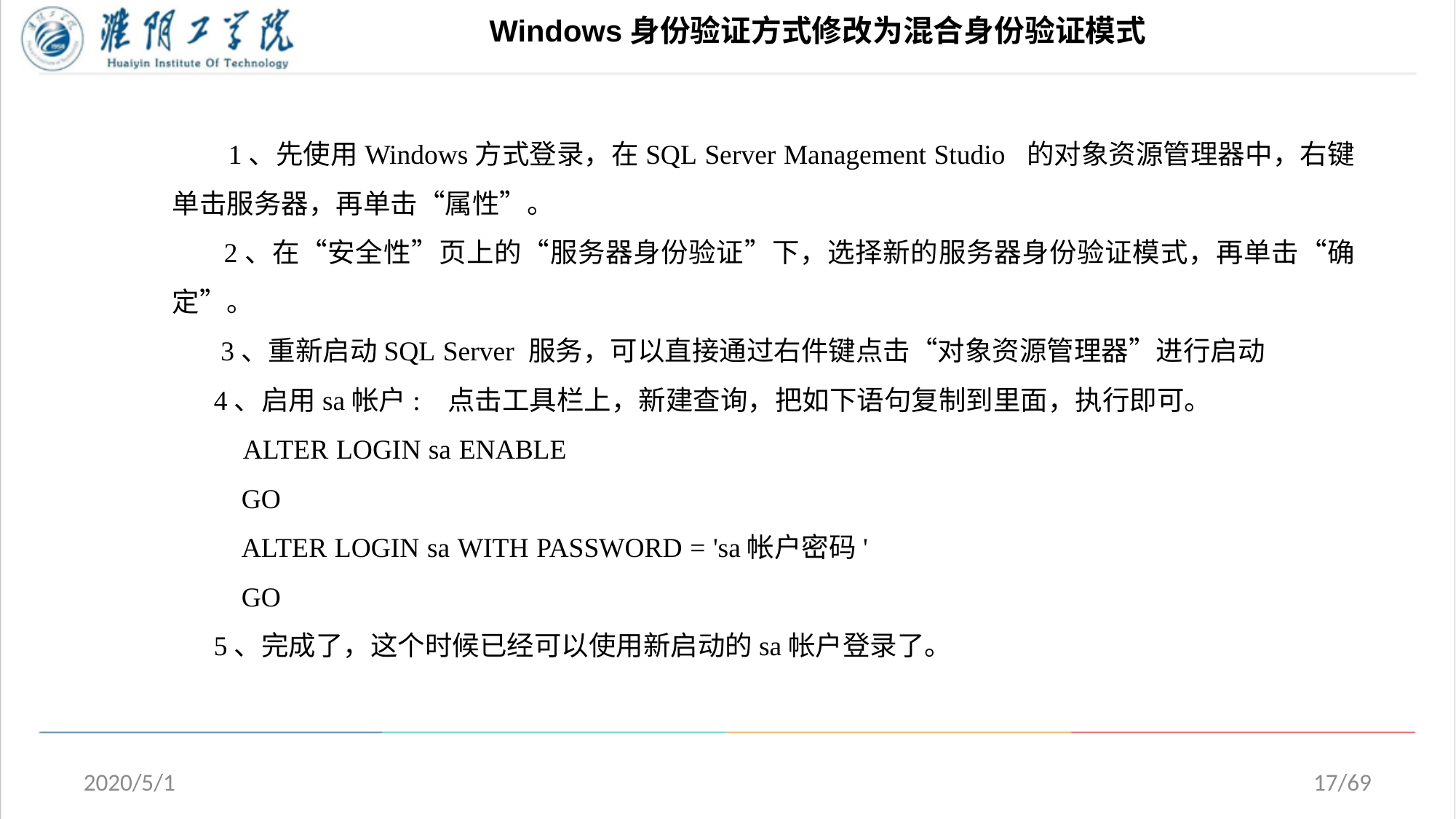

# Windows身份验证方式修改为混合身份验证模式
        1、先使用Windows方式登录，在SQL Server Management Studio  的对象资源管理器中，右键单击服务器，再单击“属性”。
       2、在“安全性”页上的“服务器身份验证”下，选择新的服务器身份验证模式，再单击“确定”。
       3、重新启动SQL Server 服务，可以直接通过右件键点击“对象资源管理器”进行启动
      4、启用sa帐户:   点击工具栏上，新建查询，把如下语句复制到里面，执行即可。
          ALTER LOGIN sa ENABLE
          GO
          ALTER LOGIN sa WITH PASSWORD = 'sa帐户密码'
          GO
      5、完成了，这个时候已经可以使用新启动的sa帐户登录了。
2020/5/1
17/69